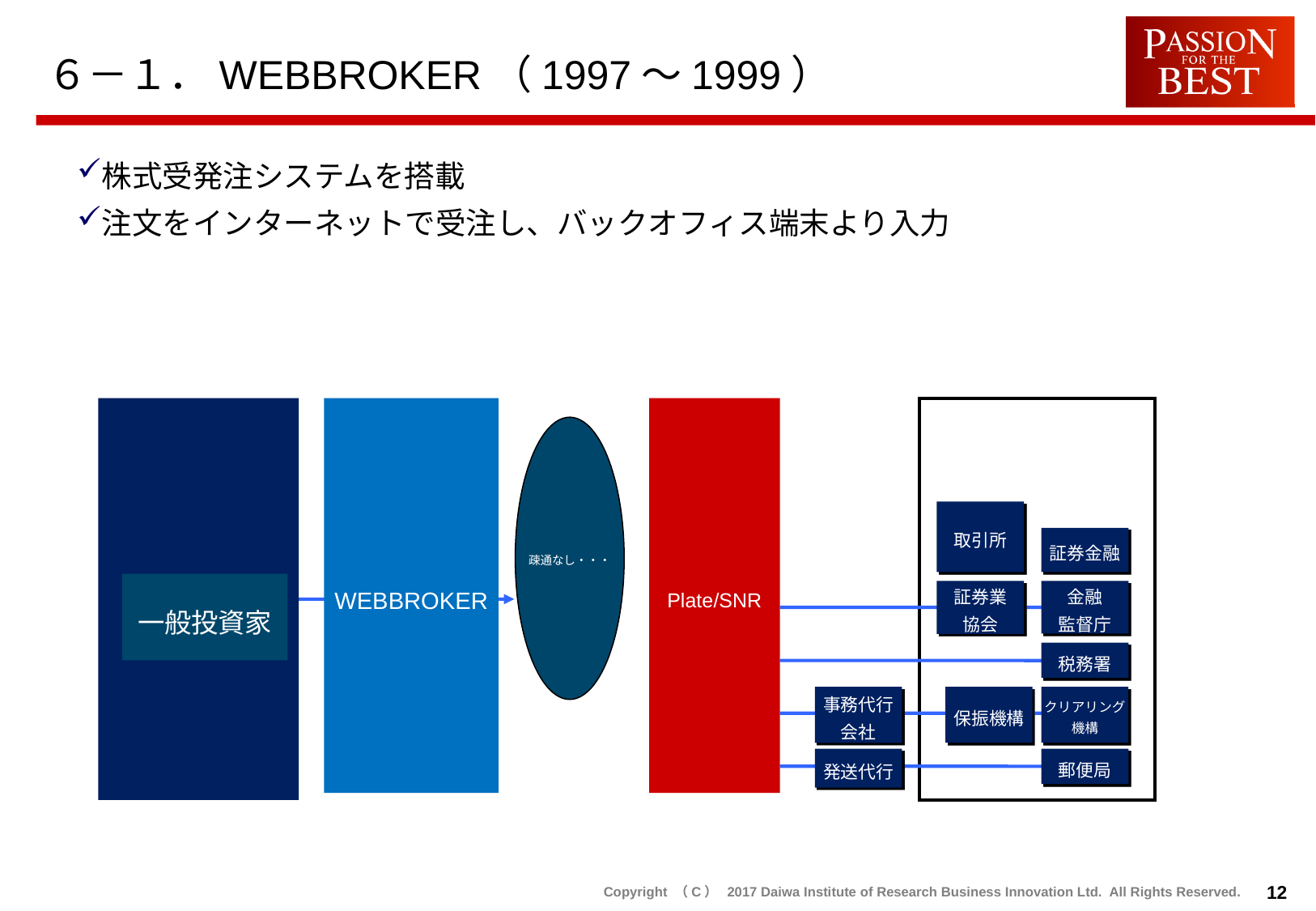

６－１．WEBBROKER（1997～1999）
株式受発注システムを搭載
注文をインターネットで受注し、バックオフィス端末より入力

WEBBROKER
Plate/SNR

疎通なし・・・
取引所
証券金融
一般投資家
証券業
協会
金融
監督庁

税務署

事務代行
会社
保振機構
クリアリング
機構

発送代行
郵便局